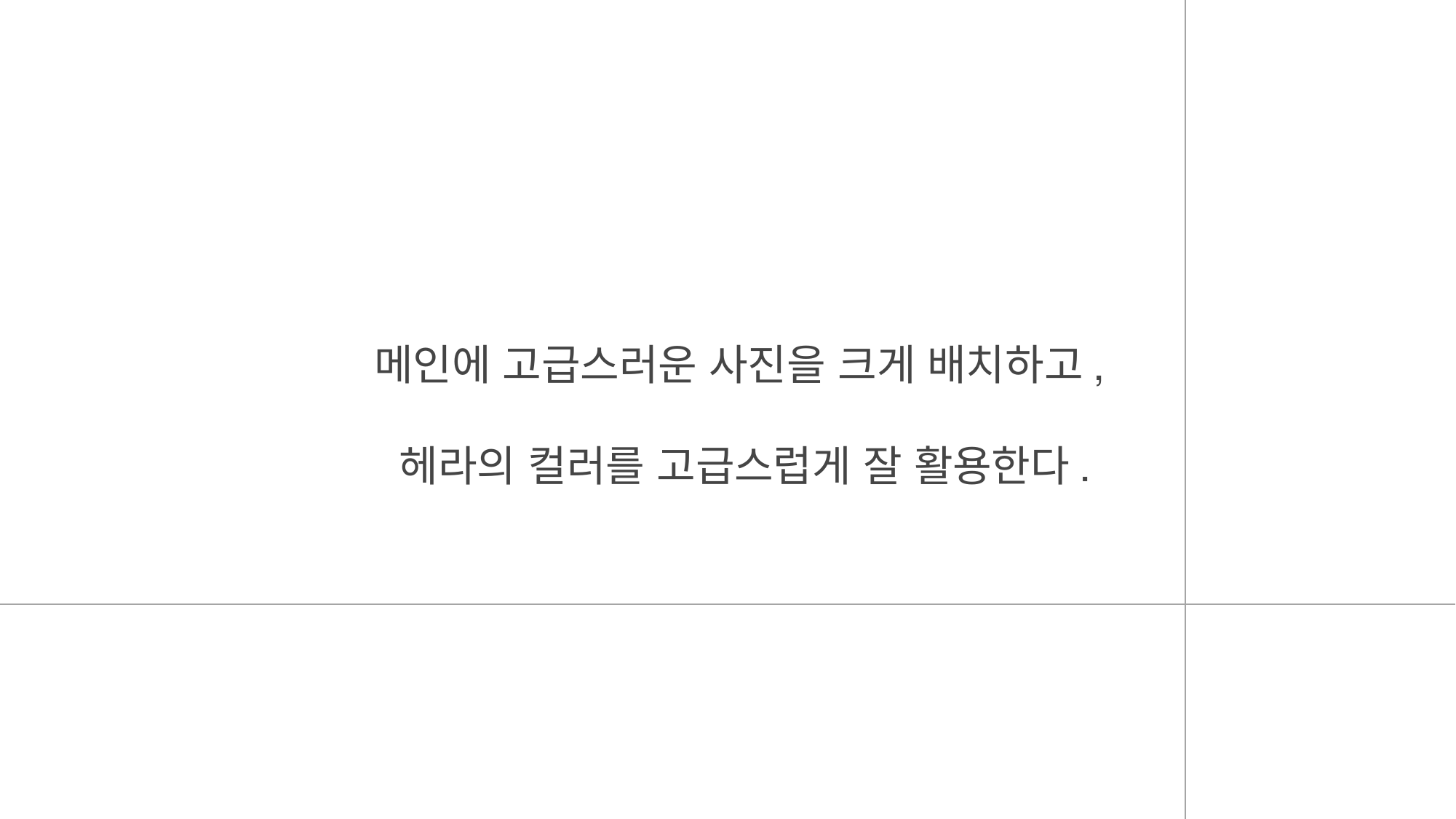

메인에 고급스러운 사진을 크게 배치하고,
헤라의 컬러를 고급스럽게 잘 활용한다.